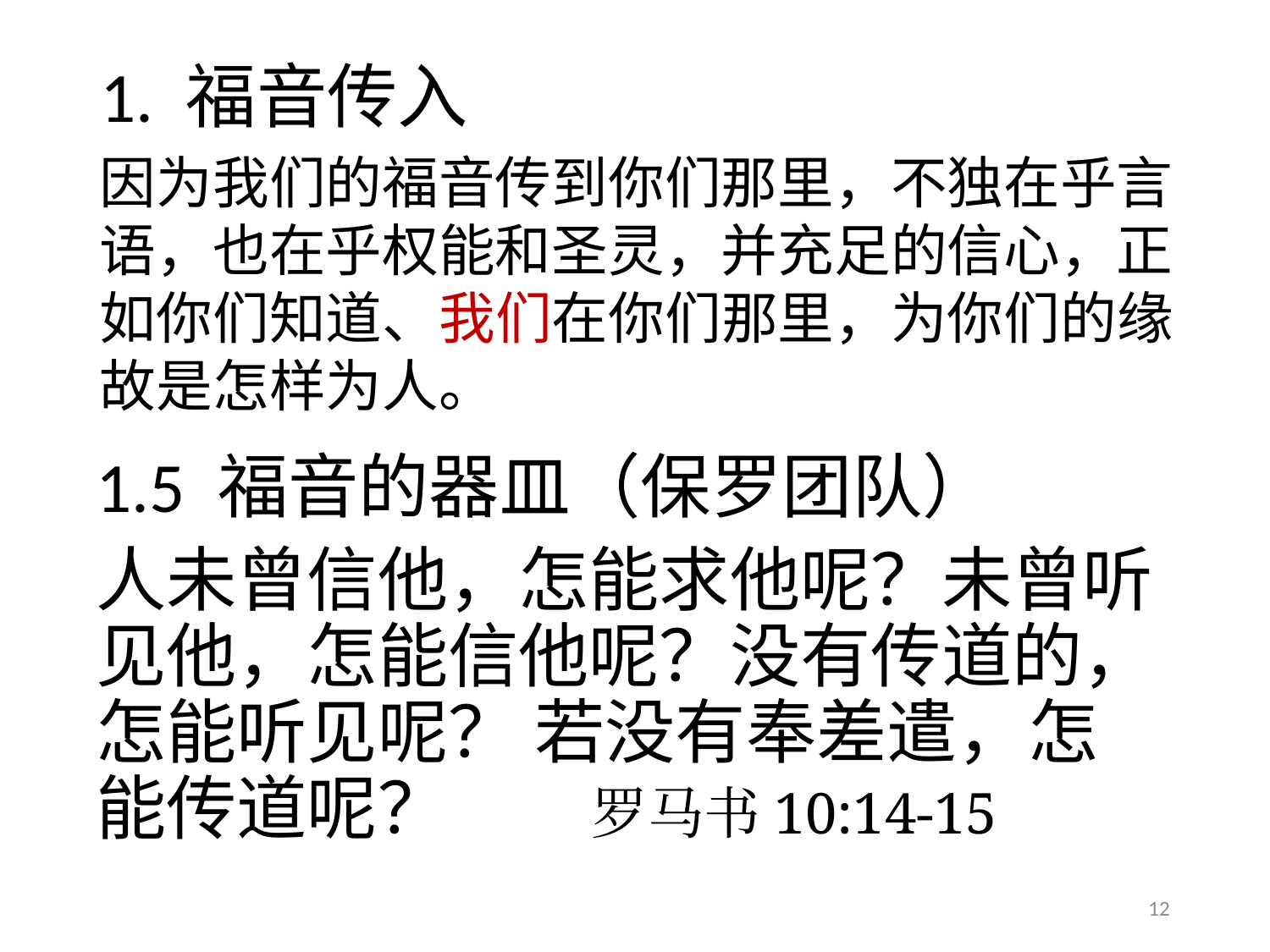

# 1. 福音传入
因为我们的福音传到你们那里，不独在乎言语，也在乎权能和圣灵，并充足的信心，正如你们知道、我们在你们那里，为你们的缘故是怎样为人。

1.5 福音的器皿（保罗团队）
人未曾信他，怎能求他呢？未曾听见他，怎能信他呢？没有传道的，怎能听见呢？ 若没有奉差遣，怎能传道呢？         罗马书10:14-15
12